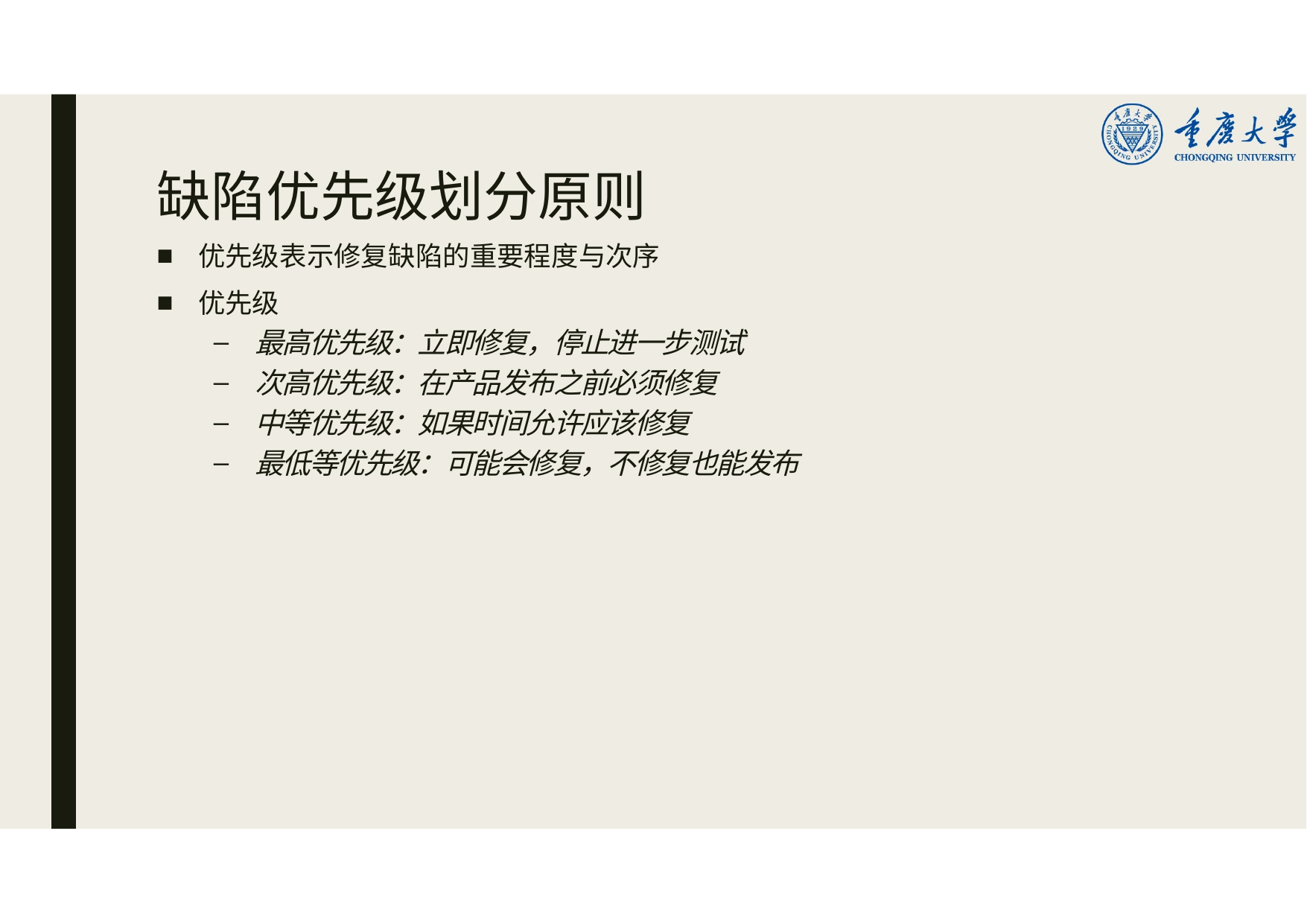

# 缺陷优先级划分原则
优先级表示修复缺陷的重要程度与次序
优先级
最高优先级：立即修复，停止进一步测试
次高优先级：在产品发布之前必须修复
中等优先级：如果时间允许应该修复
最低等优先级：可能会修复，不修复也能发布